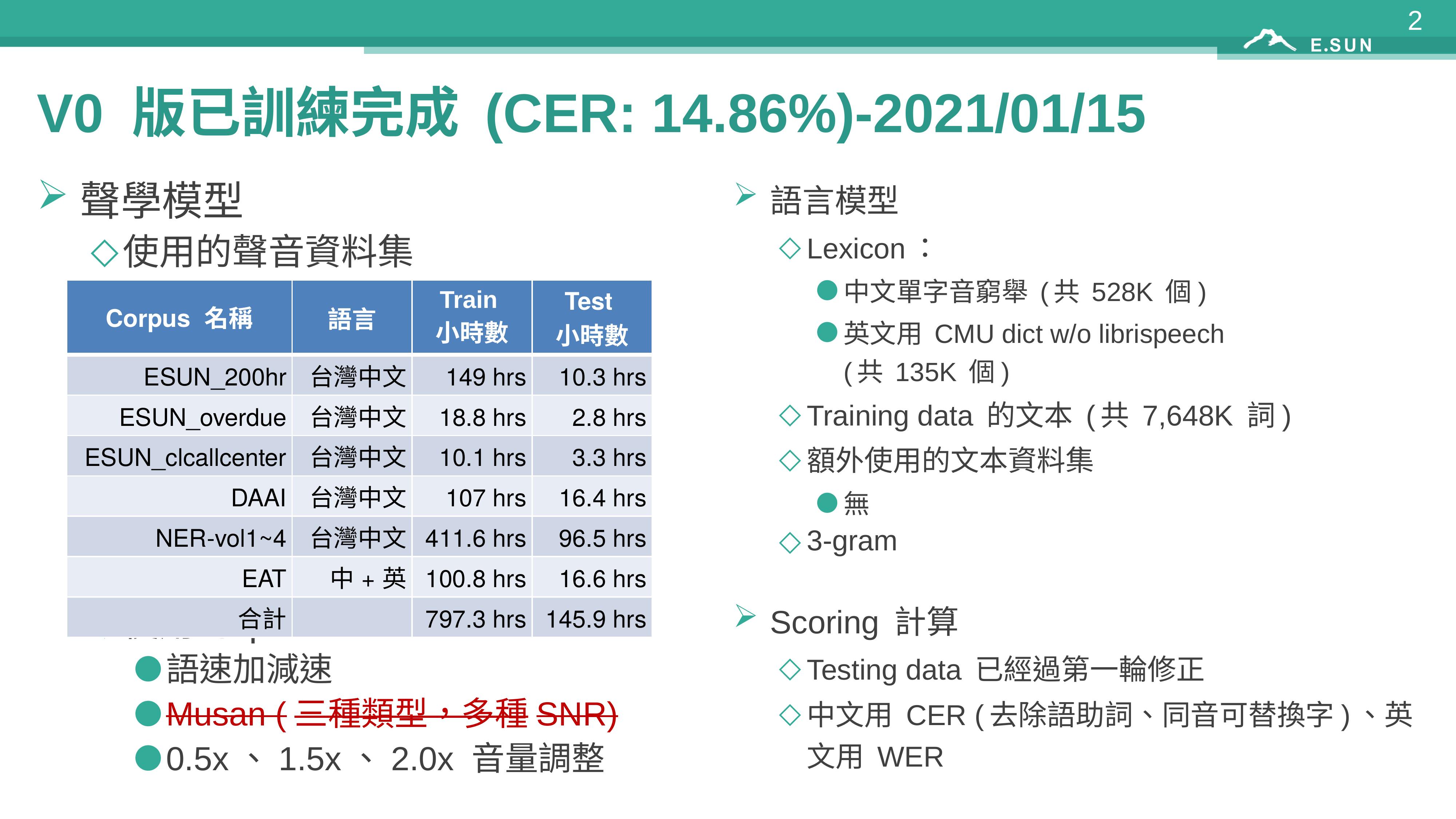

2
# V0 版已訓練完成 (CER: 14.86%)-2021/01/15
聲學模型
使用的聲音資料集

使用的 perturbation
語速加減速
Musan (三種類型，多種SNR)
0.5x、1.5x、2.0x 音量調整

語言模型
Lexicon：
中文單字音窮舉 (共 528K 個)
英文用 CMU dict w/o librispeech
(共 135K 個)
Training data 的文本 (共 7,648K 詞)
額外使用的文本資料集
無
3-gram

Scoring 計算
Testing data 已經過第一輪修正
中文用 CER (去除語助詞、同音可替換字)、英文用 WER
| Corpus 名稱 | 語言 | Train 小時數 | Test 小時數 |
| --- | --- | --- | --- |
| ESUN\_200hr | 台灣中文 | 149 hrs | 10.3 hrs |
| ESUN\_overdue | 台灣中文 | 18.8 hrs | 2.8 hrs |
| ESUN\_clcallcenter | 台灣中文 | 10.1 hrs | 3.3 hrs |
| DAAI | 台灣中文 | 107 hrs | 16.4 hrs |
| NER-vol1~4 | 台灣中文 | 411.6 hrs | 96.5 hrs |
| EAT | 中+英 | 100.8 hrs | 16.6 hrs |
| 合計 |  | 797.3 hrs | 145.9 hrs |